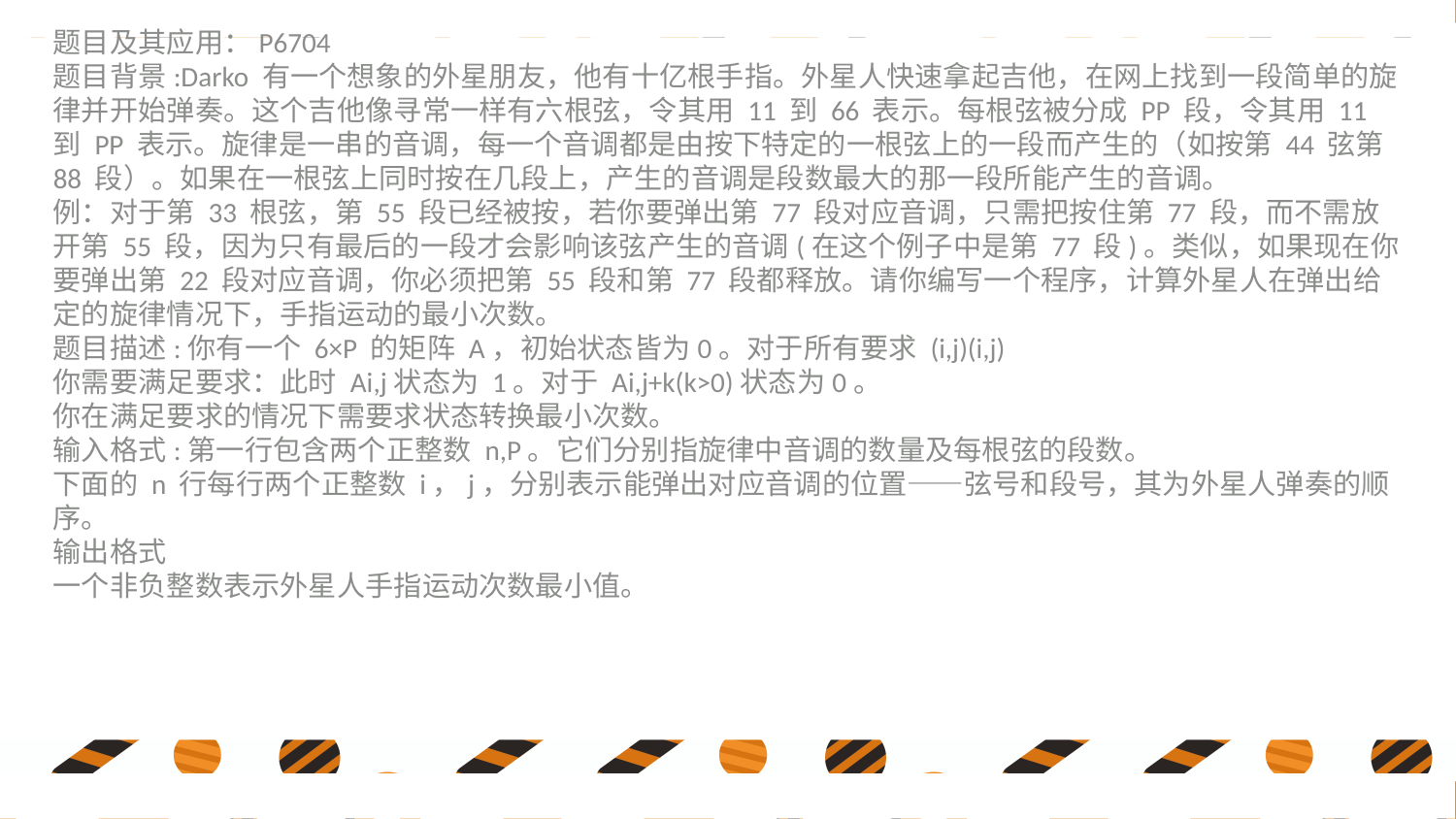

题目及其应用：P6704
题目背景:Darko 有一个想象的外星朋友，他有十亿根手指。外星人快速拿起吉他，在网上找到一段简单的旋律并开始弹奏。这个吉他像寻常一样有六根弦，令其用 11 到 66 表示。每根弦被分成 PP 段，令其用 11 到 PP 表示。旋律是一串的音调，每一个音调都是由按下特定的一根弦上的一段而产生的（如按第 44 弦第 88 段）。如果在一根弦上同时按在几段上，产生的音调是段数最大的那一段所能产生的音调。
例：对于第 33 根弦，第 55 段已经被按，若你要弹出第 77 段对应音调，只需把按住第 77 段，而不需放开第 55 段，因为只有最后的一段才会影响该弦产生的音调(在这个例子中是第 77 段)。类似，如果现在你要弹出第 22 段对应音调，你必须把第 55 段和第 77 段都释放。请你编写一个程序，计算外星人在弹出给定的旋律情况下，手指运动的最小次数。
题目描述:你有一个 6×P 的矩阵 A，初始状态皆为0。对于所有要求 (i,j)(i,j)
你需要满足要求：此时 Ai,j状态为 1。对于 Ai,j+k(k>0)状态为0。
你在满足要求的情况下需要求状态转换最小次数。
输入格式:第一行包含两个正整数 n,P。它们分别指旋律中音调的数量及每根弦的段数。
下面的 n 行每行两个正整数 i，j，分别表示能弹出对应音调的位置——弦号和段号，其为外星人弹奏的顺序。
输出格式
一个非负整数表示外星人手指运动次数最小值。